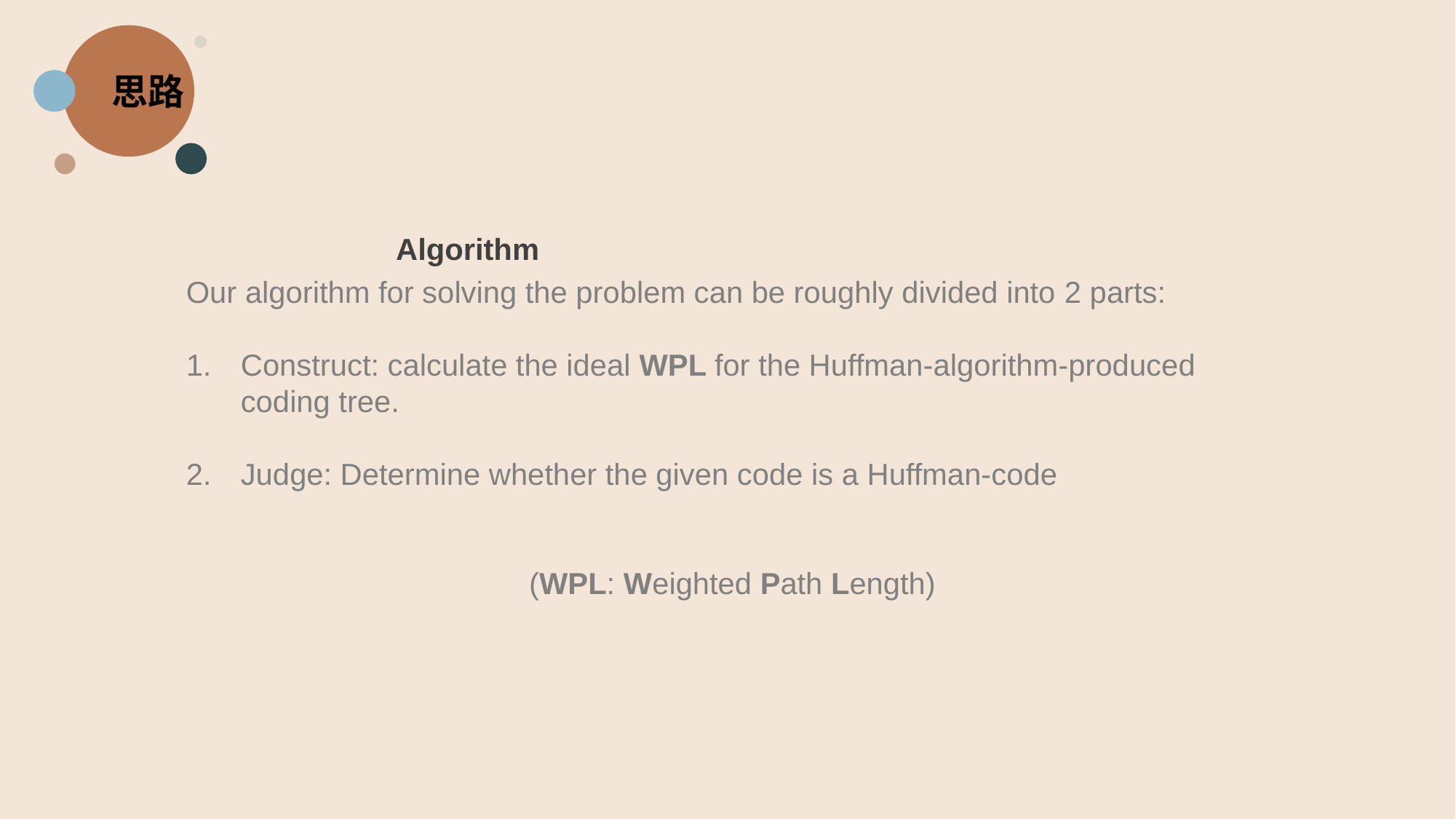

思路
Algorithm
Our algorithm for solving the problem can be roughly divided into 2 parts:

Construct: calculate the ideal WPL for the Huffman-algorithm-produced coding tree.

Judge: Determine whether the given code is a Huffman-code

(WPL: Weighted Path Length)